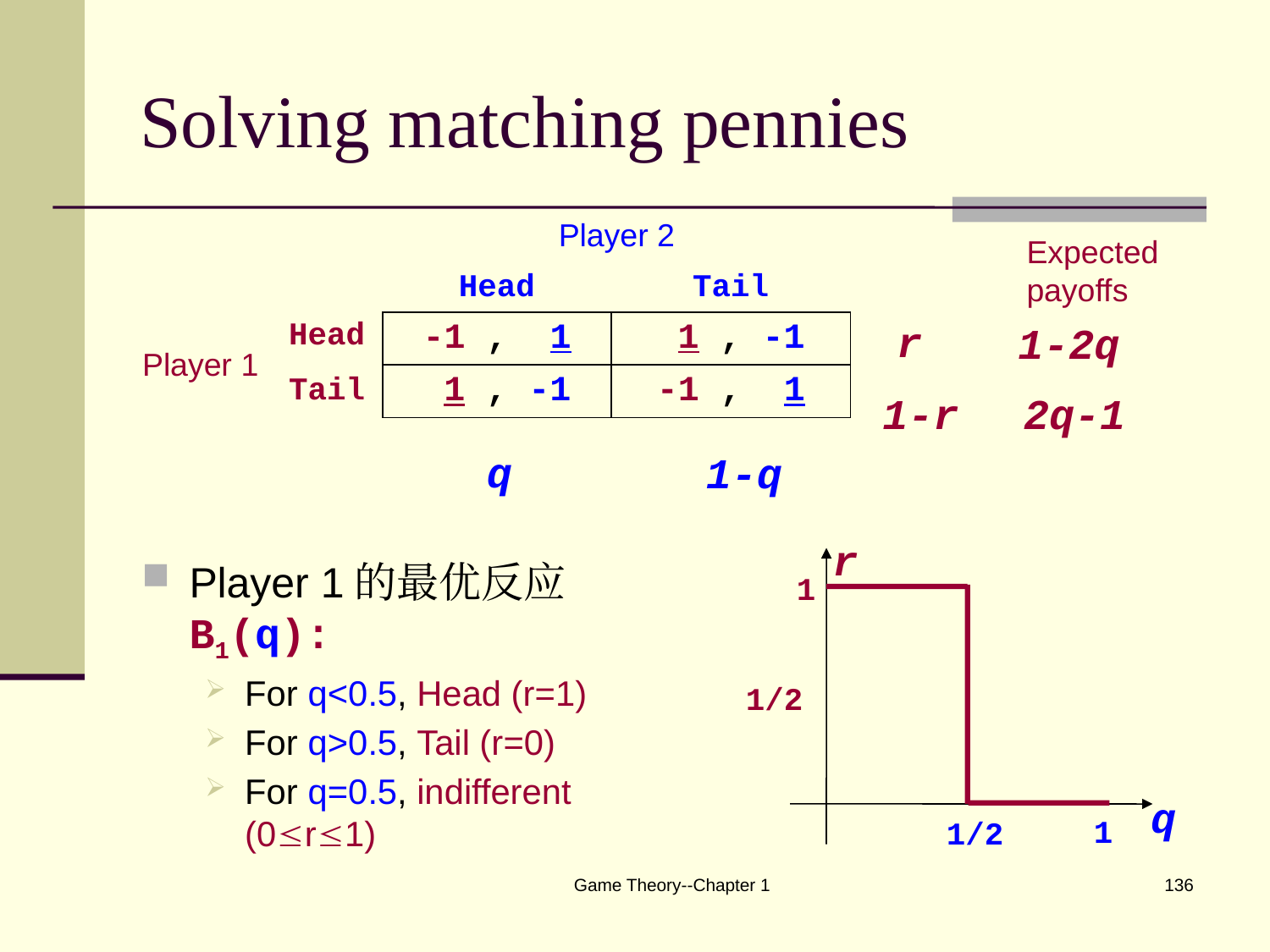

# Solving matching pennies
|  |  | Player 2 |  |
| --- | --- | --- | --- |
|  |  | Head | Tail |
| Player 1 | Head | -1 , 1 | 1 , -1 |
|  | Tail | 1 , -1 | -1 , 1 |
Expected payoffs
r
1-2q
1-r
2q-1
q
1-q
r

1
1/2
q

1
1/2
Player 1的最优反应
B1(q):
For q<0.5, Head (r=1)
For q>0.5, Tail (r=0)
For q=0.5, indifferent (0≤r≤1)

Game Theory--Chapter 1
136